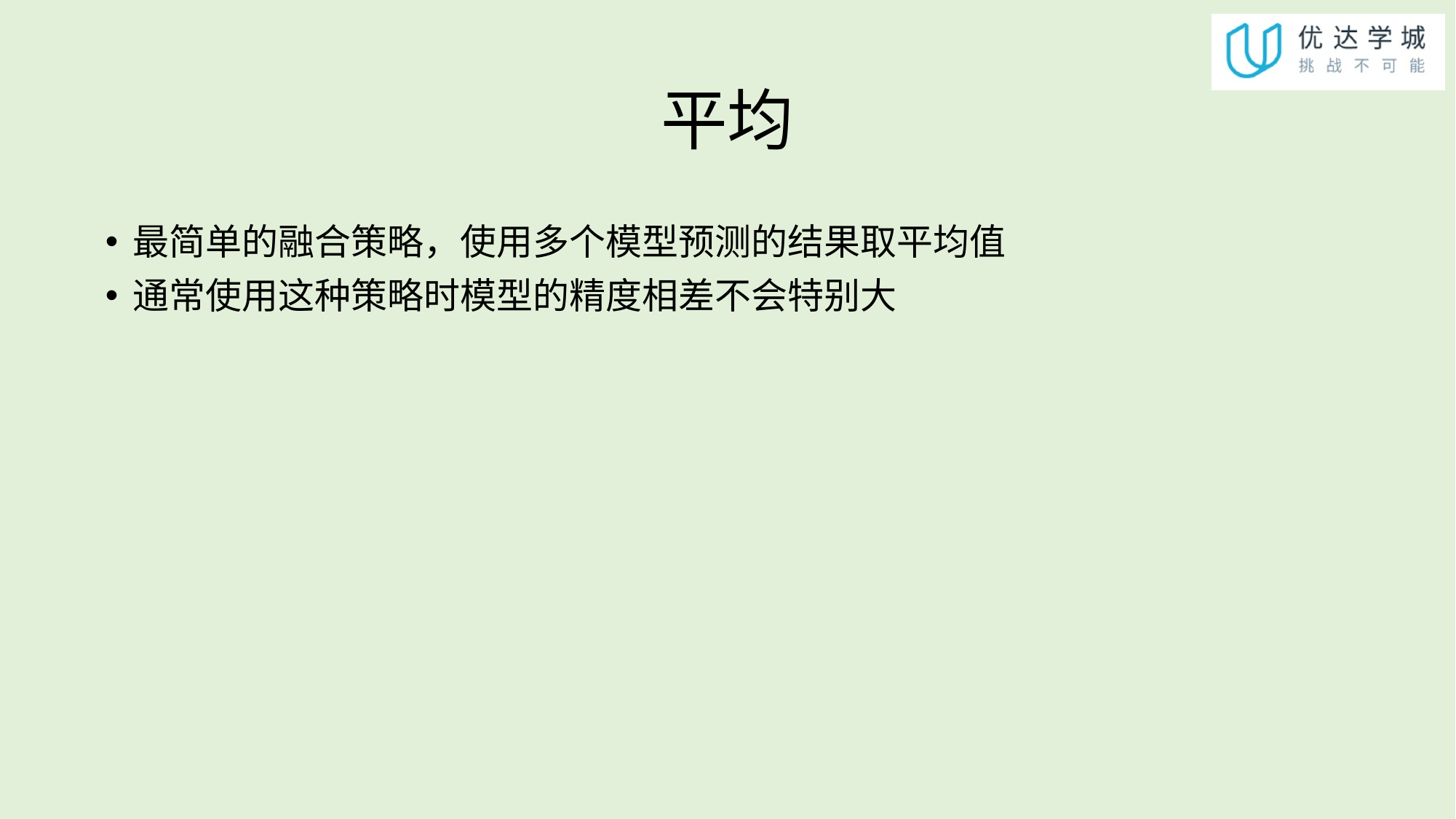

# 平均
最简单的融合策略，使用多个模型预测的结果取平均值
通常使用这种策略时模型的精度相差不会特别大